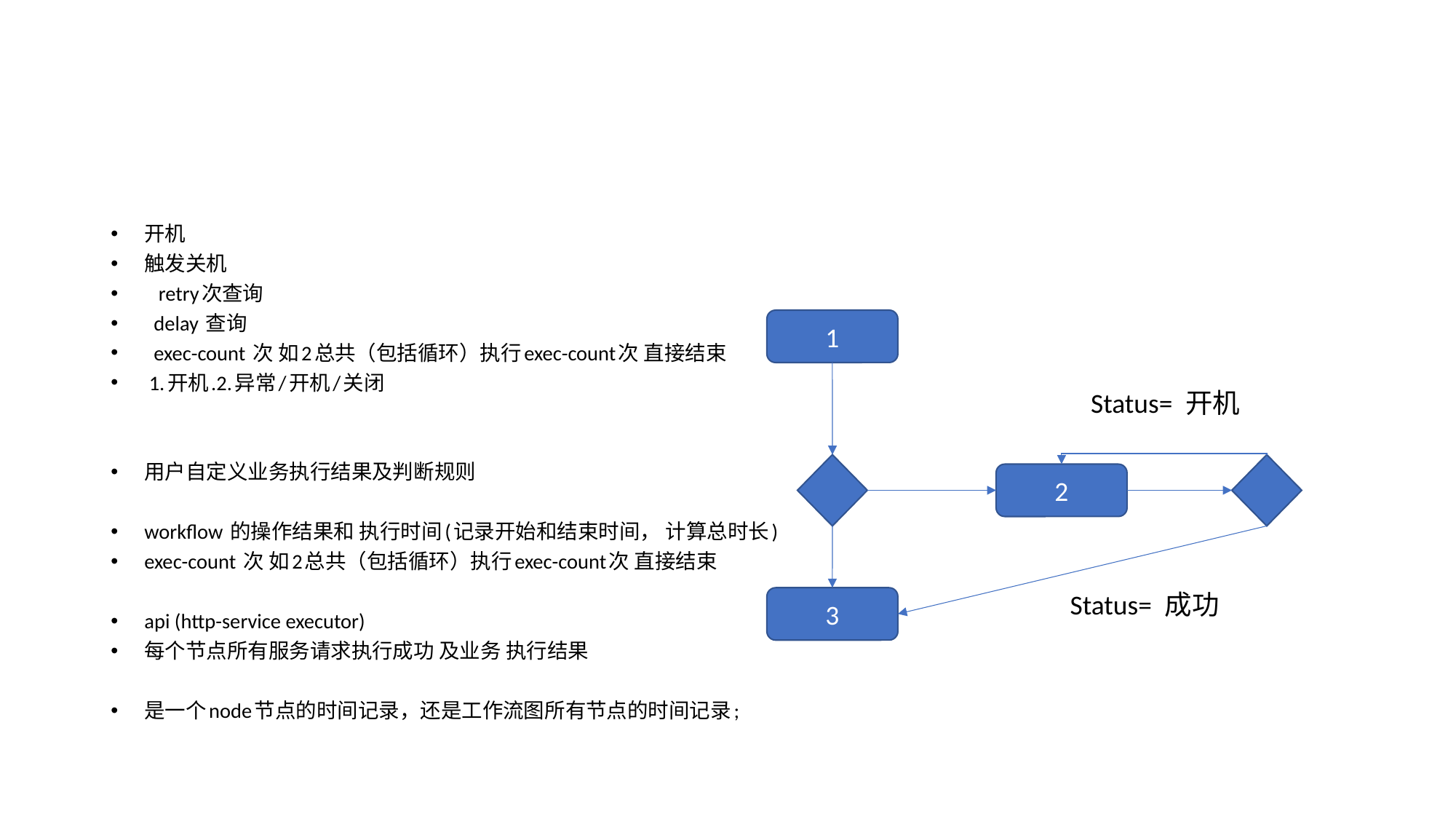

开机
触发关机
   retry次查询
  delay 查询
  exec-count 次 如2总共（包括循环）执行exec-count次 直接结束
 1.开机.2.异常/开机/关闭

用户自定义业务执行结果及判断规则

workflow 的操作结果和 执行时间(记录开始和结束时间， 计算总时长)
exec-count 次 如2总共（包括循环）执行exec-count次 直接结束

api (http-service executor)
每个节点所有服务请求执行成功 及业务 执行结果

是一个node节点的时间记录，还是工作流图所有节点的时间记录;
1
Status= 开机

2
Status= 成功
3